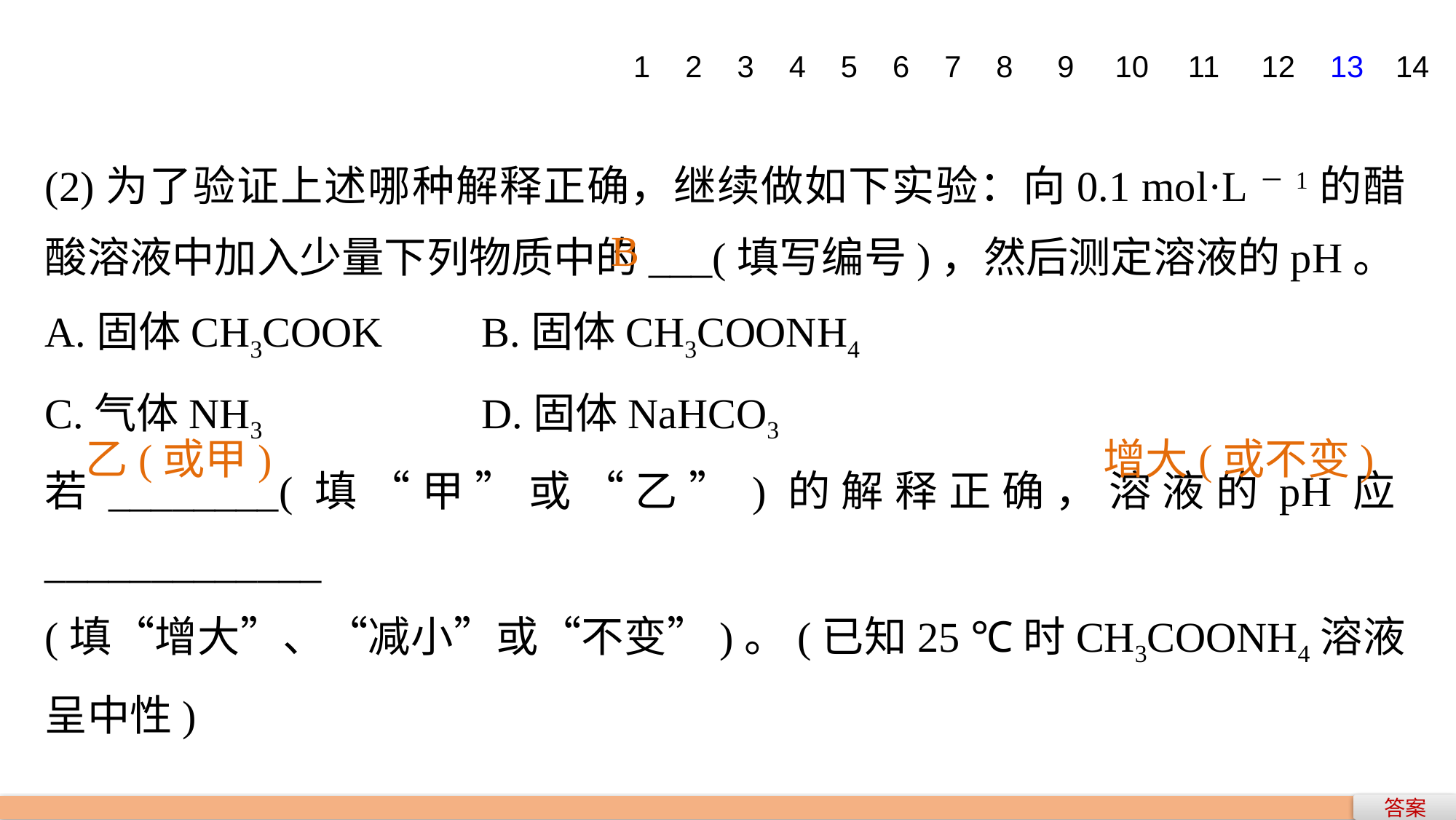

1
2
3
4
5
6
7
8
9
10
11
12
13
14
(2)为了验证上述哪种解释正确，继续做如下实验：向0.1 mol·L－1的醋酸溶液中加入少量下列物质中的___(填写编号)，然后测定溶液的pH。
A.固体CH3COOK  	B.固体CH3COONH4
C.气体NH3  		D.固体NaHCO3
若________(填“甲”或“乙”)的解释正确，溶液的pH应_____________
(填“增大”、“减小”或“不变”)。(已知25 ℃时CH3COONH4溶液呈中性)
B
乙(或甲)
增大(或不变)
答案